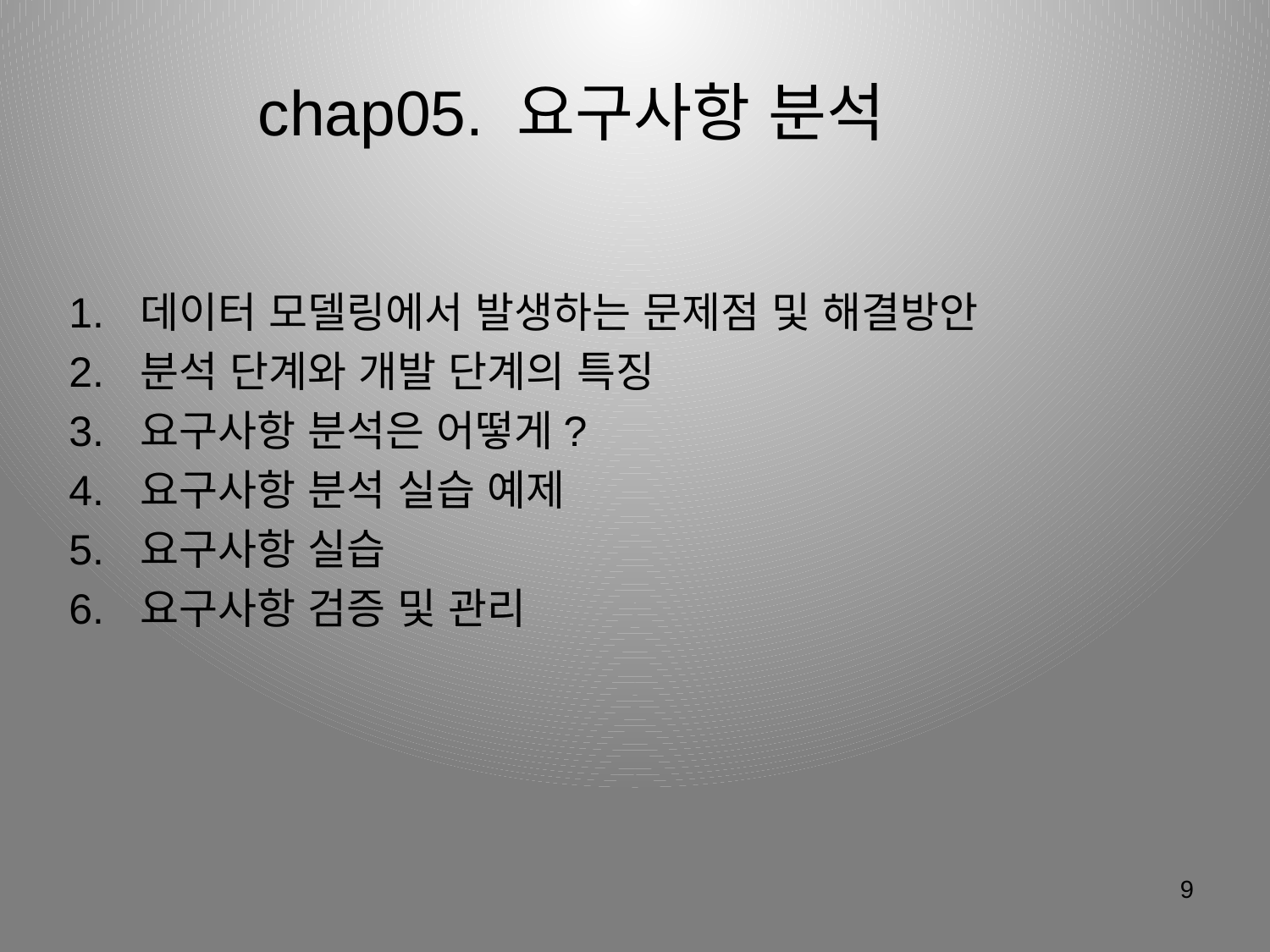

chap05. 요구사항 분석
데이터 모델링에서 발생하는 문제점 및 해결방안
분석 단계와 개발 단계의 특징
요구사항 분석은 어떻게?
요구사항 분석 실습 예제
요구사항 실습
요구사항 검증 및 관리
9